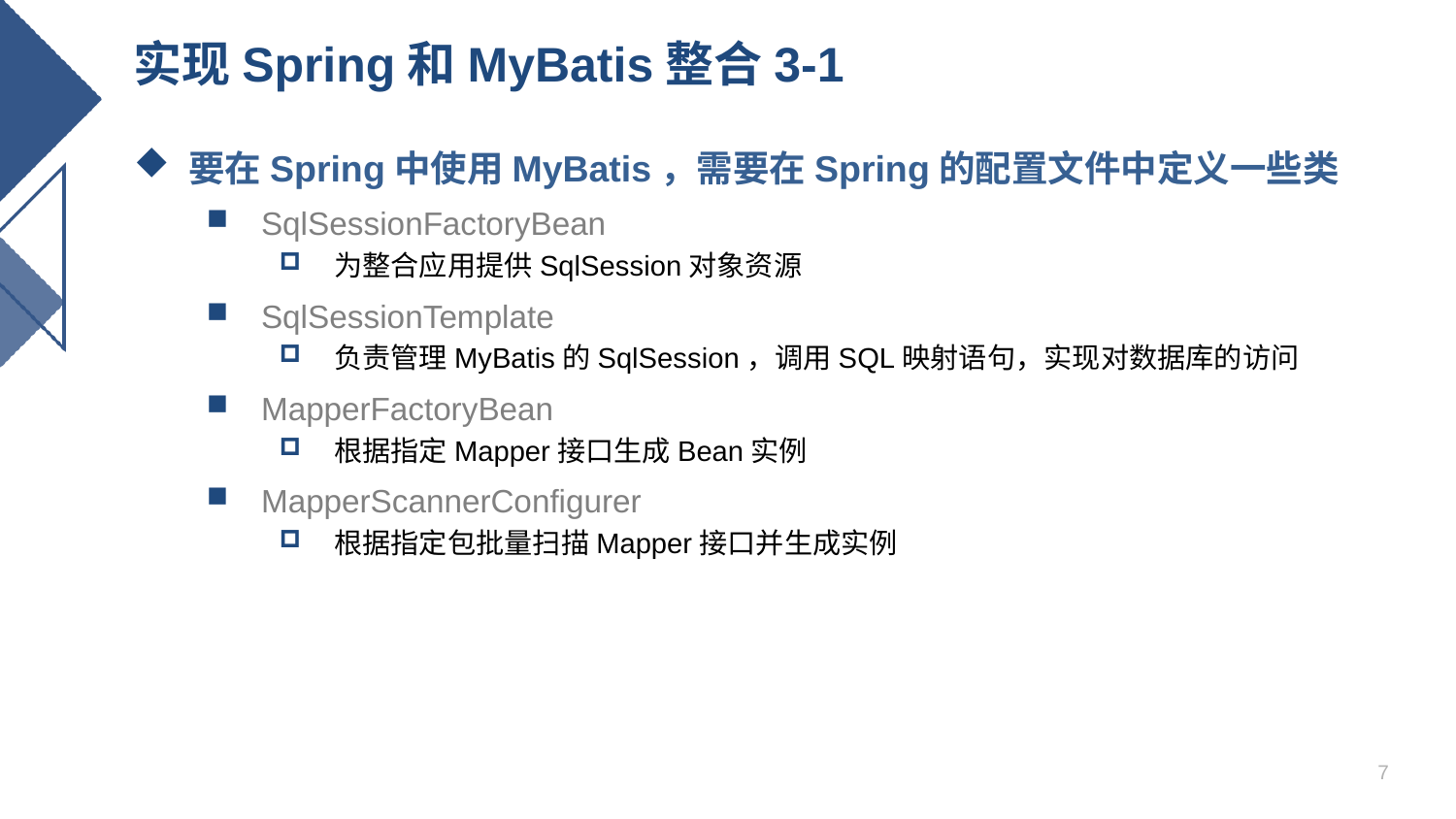

# 实现Spring和MyBatis整合3-1
要在Spring中使用MyBatis，需要在Spring的配置文件中定义一些类
SqlSessionFactoryBean
为整合应用提供SqlSession对象资源
SqlSessionTemplate
负责管理MyBatis的SqlSession，调用SQL映射语句，实现对数据库的访问
MapperFactoryBean
根据指定Mapper接口生成Bean实例
MapperScannerConfigurer
根据指定包批量扫描Mapper接口并生成实例

7